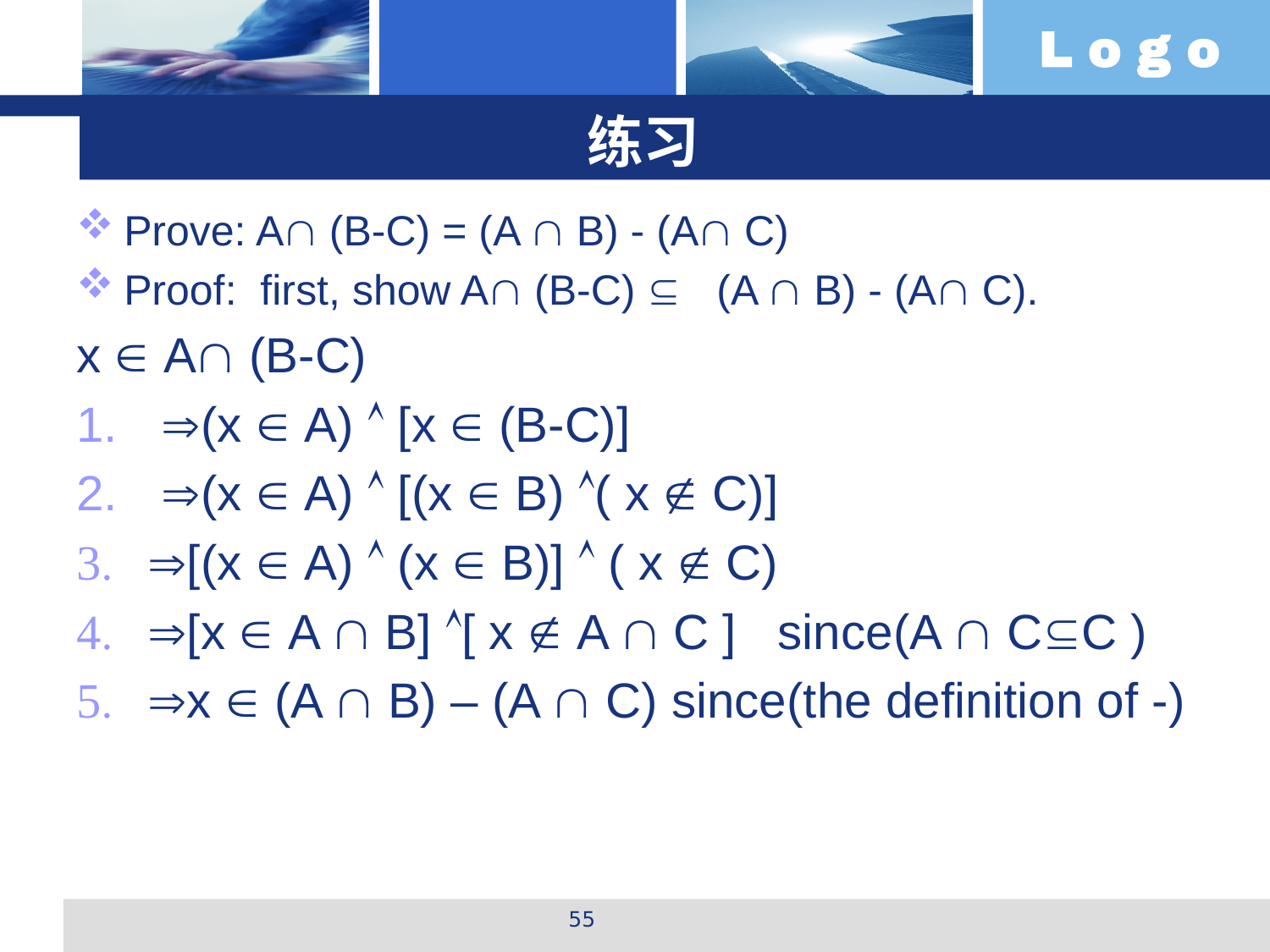

# 练习
Prove: A∩ (B-C) = (A ∩ B) - (A∩ C)
Proof:  first, show A∩ (B-C) ⊆   (A ∩ B) - (A∩ C).
x ∈ A∩ (B-C)
 ⇒(x ∈ A) ∧ [x ∈ (B-C)]
 ⇒(x ∈ A) ∧ [(x ∈ B) ∧( x ∉ C)]
⇒[(x ∈ A) ∧ (x ∈ B)] ∧ ( x ∉ C)
⇒[x ∈ A ∩ B] ∧[ x ∉ A ∩ C ]   since(A ∩ C⊆C )
⇒x ∈ (A ∩ B) – (A ∩ C) since(the definition of -)

55